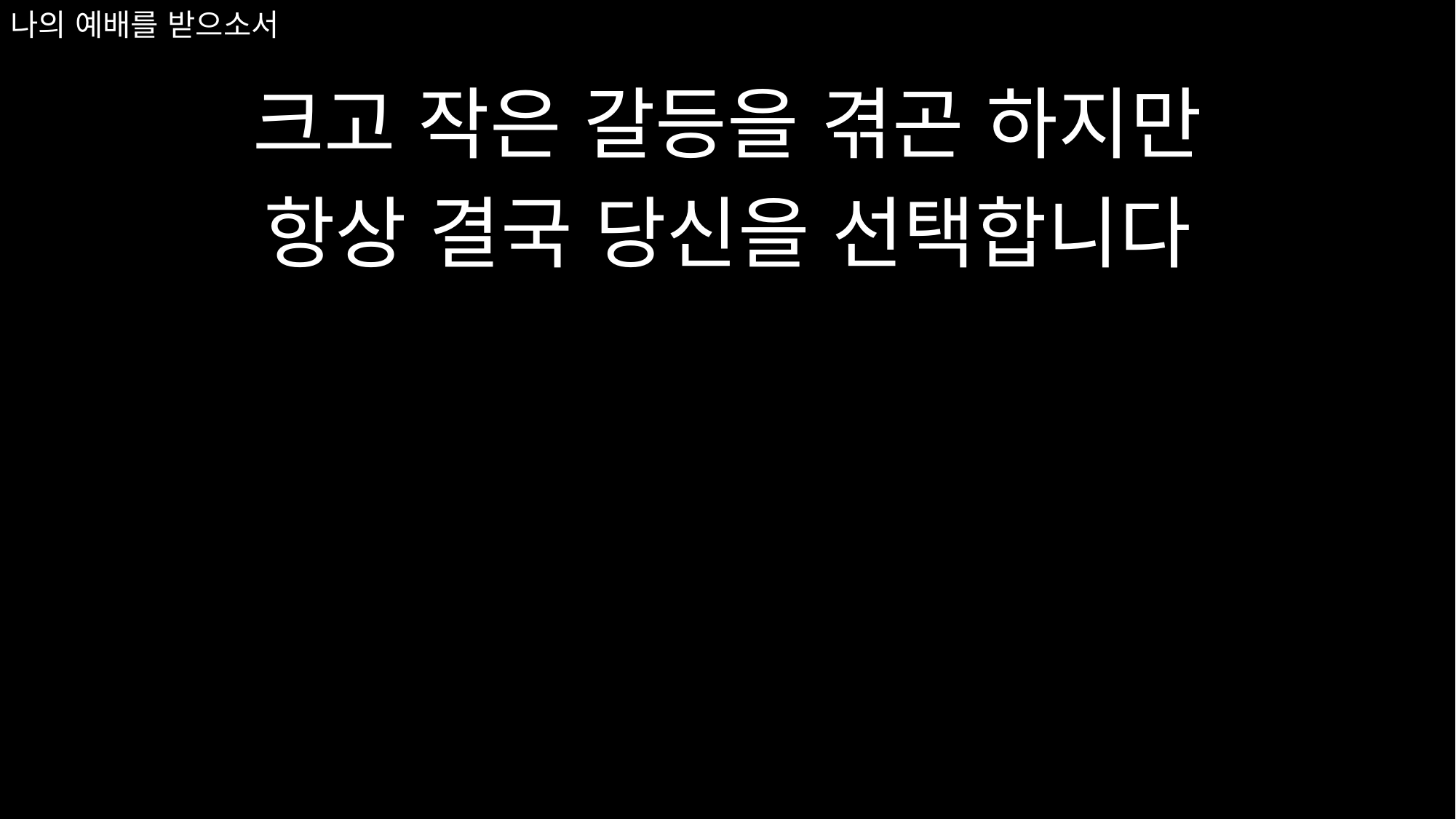

# 나의 예배를 받으소서
크고 작은 갈등을 겪곤 하지만
항상 결국 당신을 선택합니다